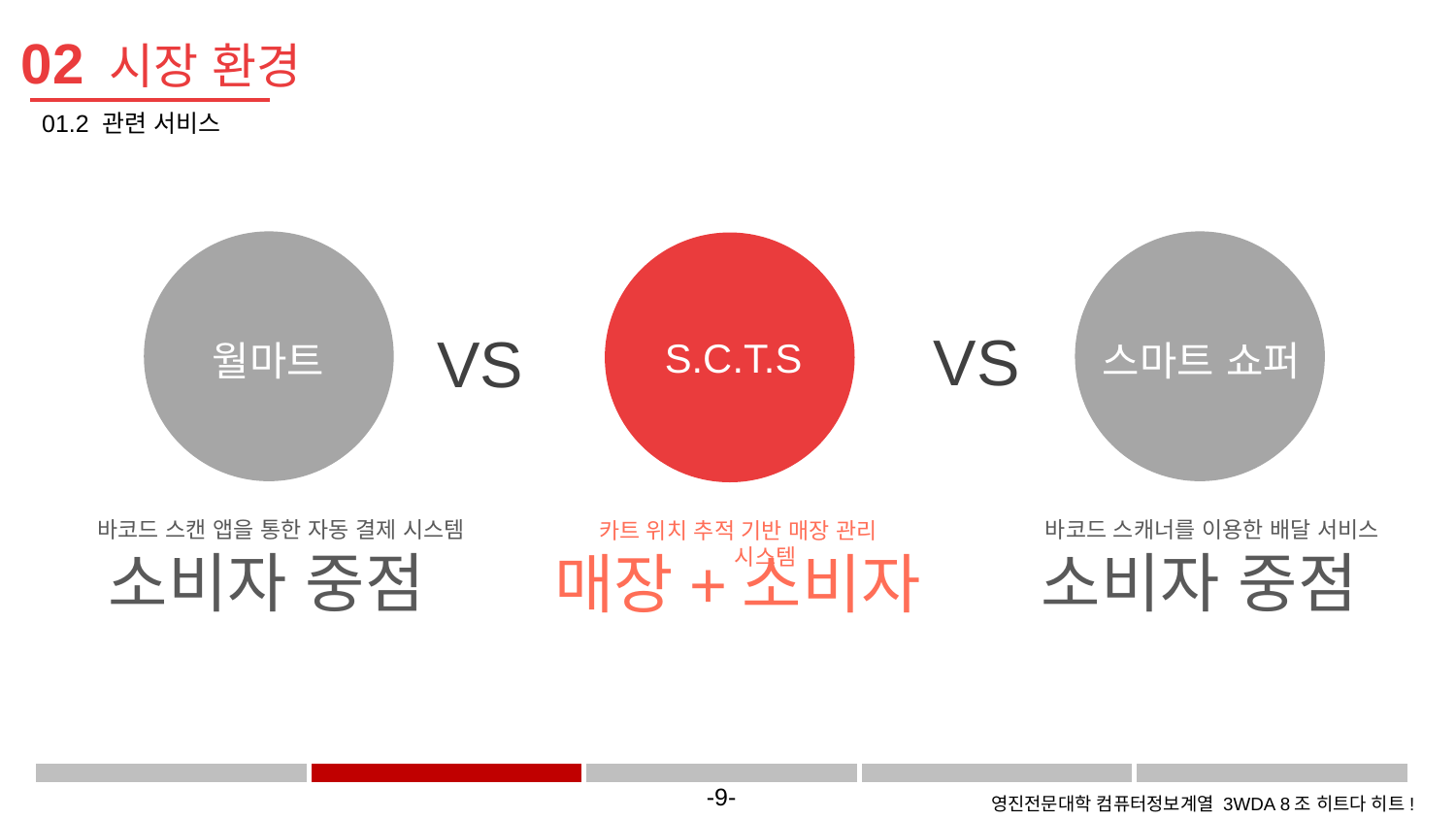

02 시장 환경
01.2 관련 서비스

월마트

스마트 쇼퍼

S.C.T.S
VS
VS
바코드 스캔 앱을 통한 자동 결제 시스템
바코드 스캐너를 이용한 배달 서비스
카트 위치 추적 기반 매장 관리 시스템
소비자 중점
소비자 중점
매장+소비자

-9-
영진전문대학 컴퓨터정보계열 3WDA 8조 히트다 히트!